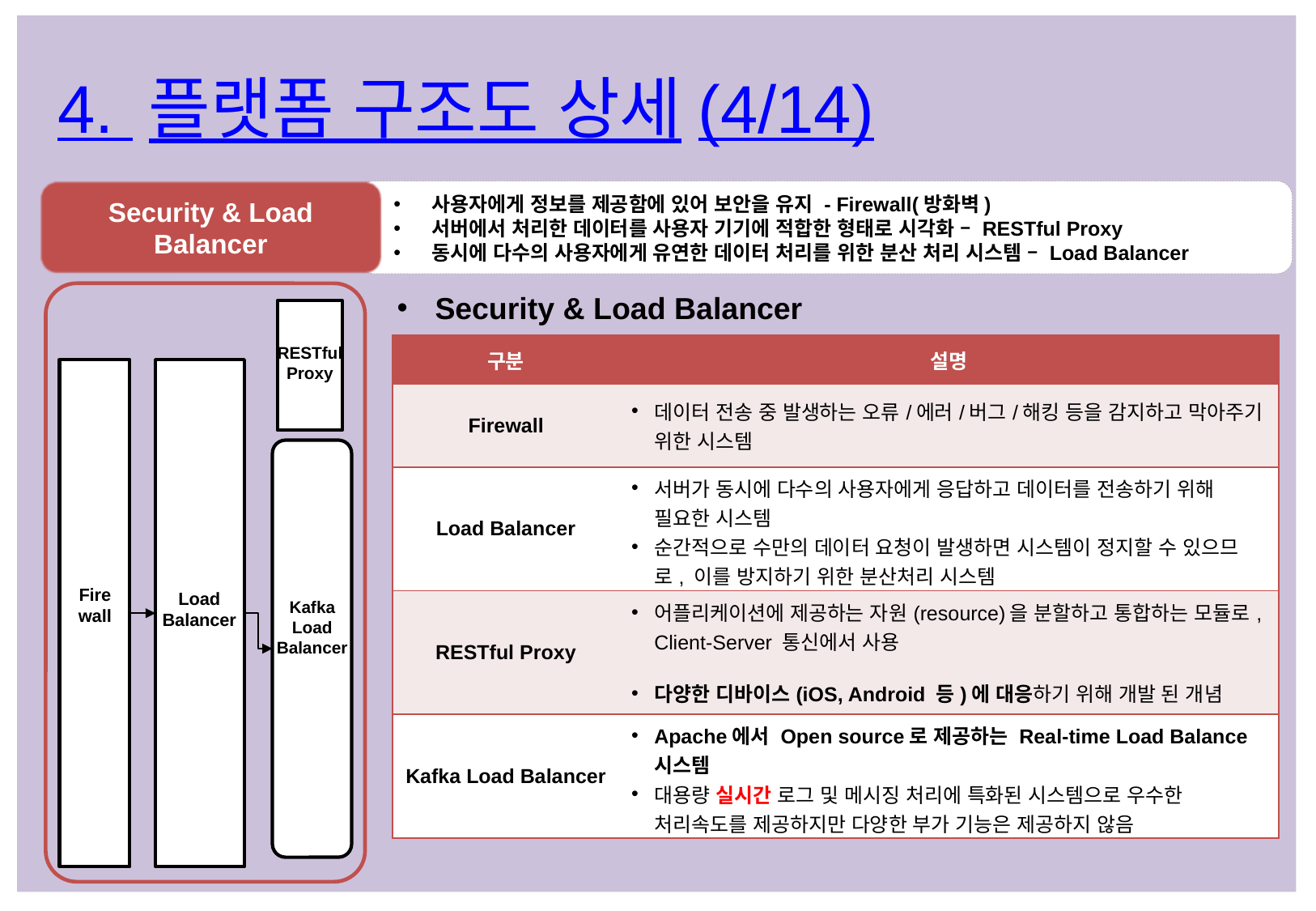

4. 플랫폼 구조도 상세(4/14)
Security & Load Balancer

사용자에게 정보를 제공함에 있어 보안을 유지 - Firewall(방화벽)
서버에서 처리한 데이터를 사용자 기기에 적합한 형태로 시각화 – RESTful Proxy
동시에 다수의 사용자에게 유연한 데이터 처리를 위한 분산 처리 시스템 – Load Balancer

Security & Load Balancer

| 구분 | 설명 |
| --- | --- |
| Firewall | 데이터 전송 중 발생하는 오류/에러/버그/해킹 등을 감지하고 막아주기 위한 시스템 |
| Load Balancer | 서버가 동시에 다수의 사용자에게 응답하고 데이터를 전송하기 위해 필요한 시스템 순간적으로 수만의 데이터 요청이 발생하면 시스템이 정지할 수 있으므로, 이를 방지하기 위한 분산처리 시스템 |
| RESTful Proxy | 어플리케이션에 제공하는 자원(resource)을 분할하고 통합하는 모듈로, Client-Server 통신에서 사용 다양한 디바이스(iOS, Android 등)에 대응하기 위해 개발 된 개념 |
| Kafka Load Balancer | Apache에서 Open source로 제공하는 Real-time Load Balance 시스템 대용량 실시간 로그 및 메시징 처리에 특화된 시스템으로 우수한 처리속도를 제공하지만 다양한 부가 기능은 제공하지 않음 |
RESTful
Proxy

Fire
wall
Load
Balancer
Kafka
Load
Balancer